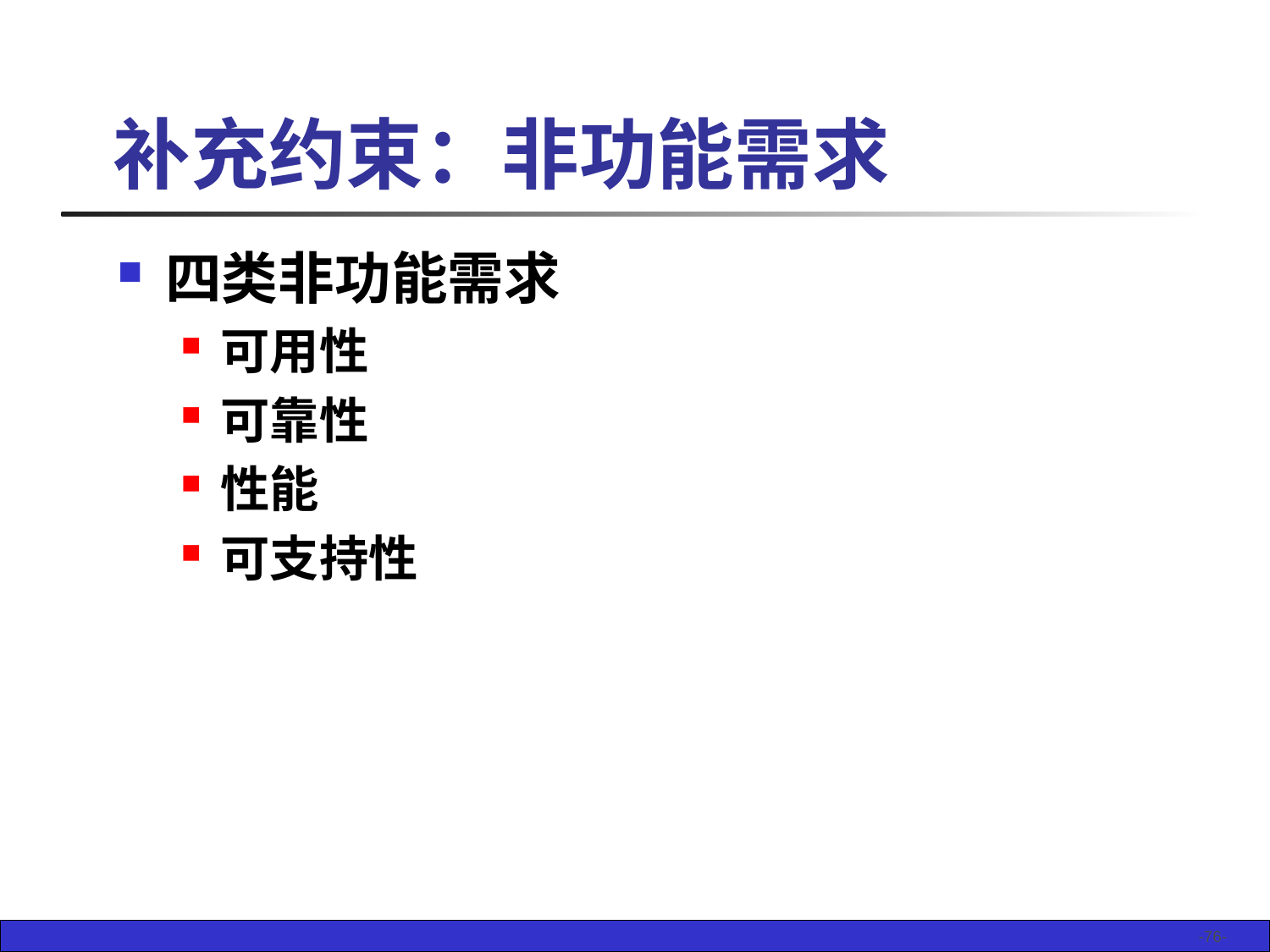

# 补充约束：非功能需求
四类非功能需求
可用性
可靠性
性能
可支持性
-76-